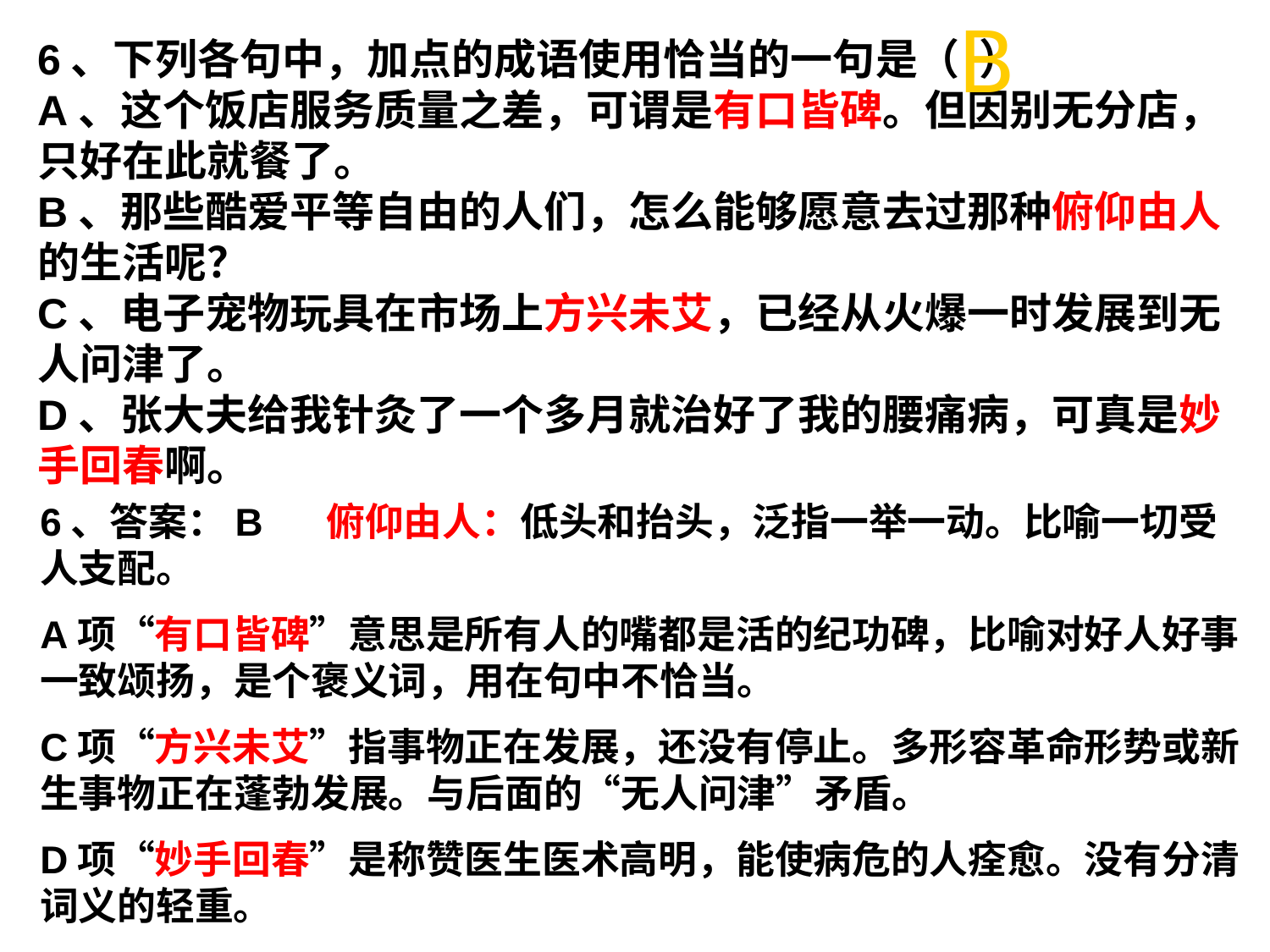

B
6、下列各句中，加点的成语使用恰当的一句是（  ）
A、这个饭店服务质量之差，可谓是有口皆碑。但因别无分店，只好在此就餐了。
B、那些酷爱平等自由的人们，怎么能够愿意去过那种俯仰由人的生活呢？
C、电子宠物玩具在市场上方兴未艾，已经从火爆一时发展到无人问津了。
D、张大夫给我针灸了一个多月就治好了我的腰痛病，可真是妙手回春啊。
6、答案：B     俯仰由人：低头和抬头，泛指一举一动。比喻一切受人支配。
A项“有口皆碑”意思是所有人的嘴都是活的纪功碑，比喻对好人好事一致颂扬，是个褒义词，用在句中不恰当。
C项“方兴未艾”指事物正在发展，还没有停止。多形容革命形势或新生事物正在蓬勃发展。与后面的“无人问津”矛盾。
D项“妙手回春”是称赞医生医术高明，能使病危的人痊愈。没有分清词义的轻重。